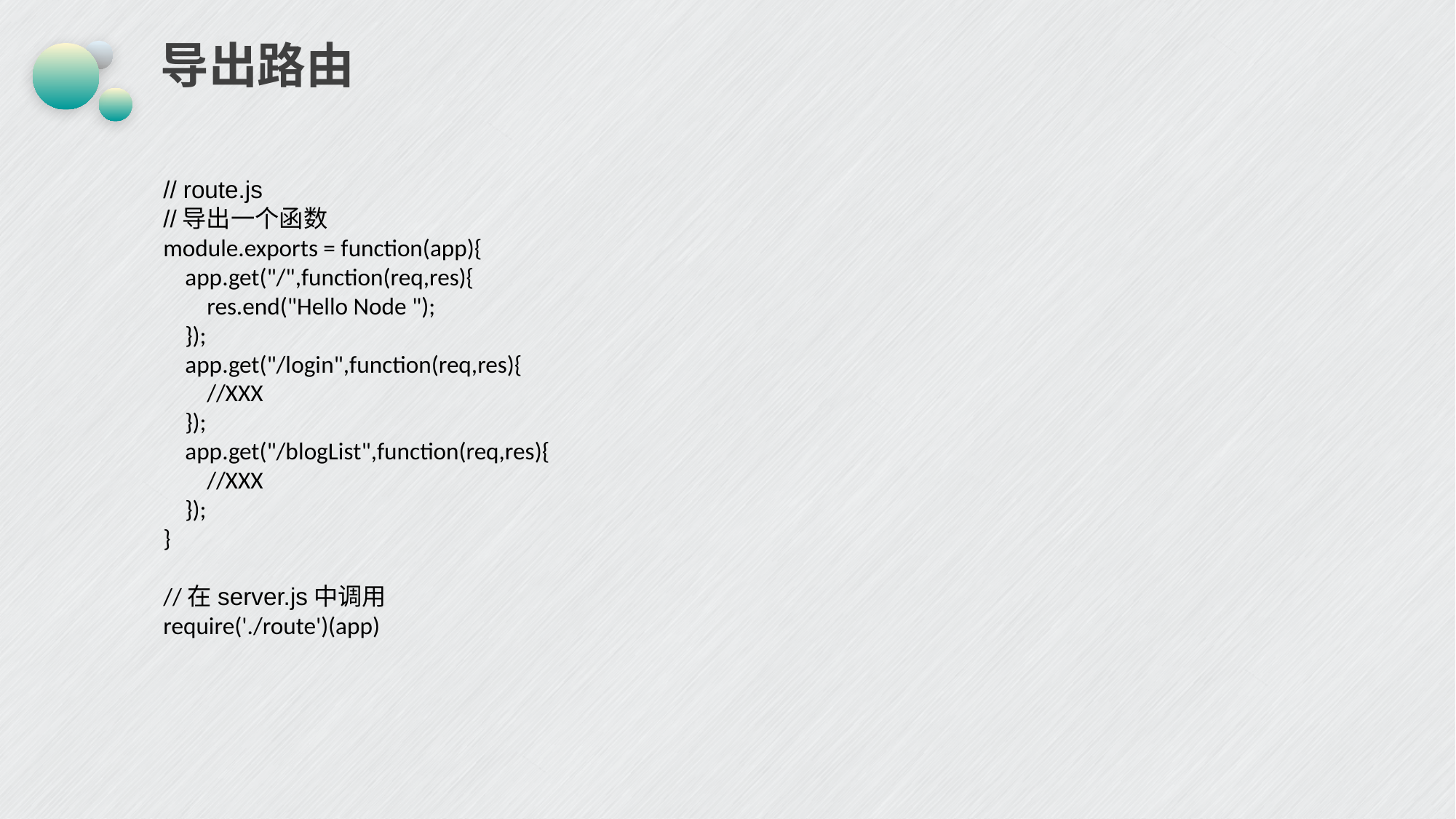

# 导出路由

// route.js//导出一个函数module.exports = function(app){    app.get("/",function(req,res){        res.end("Hello Node ");    });    app.get("/login",function(req,res){        //XXX    });    app.get("/blogList",function(req,res){        //XXX    });} //在server.js中调用require('./route')(app)